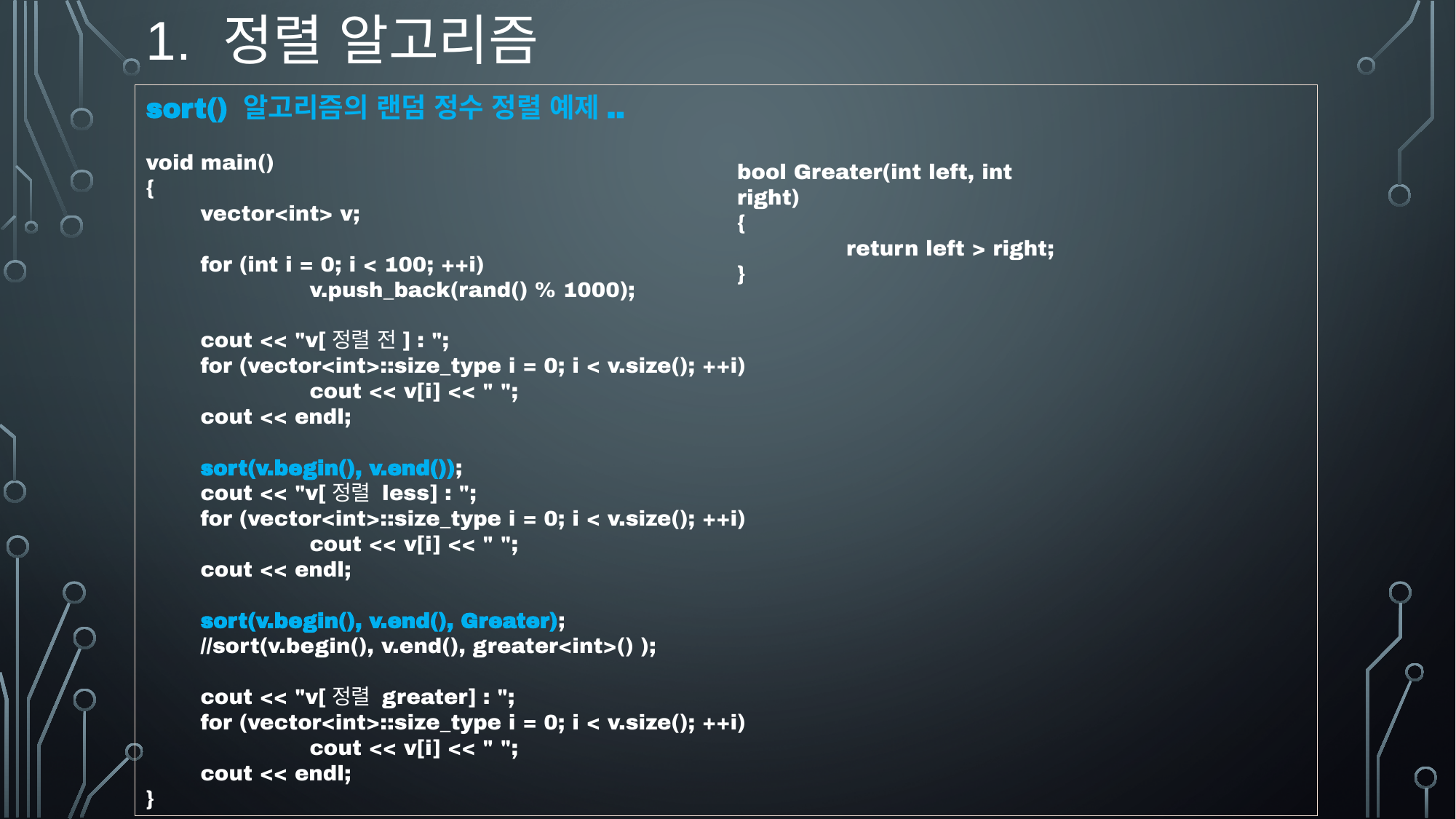

# 1. 정렬 알고리즘
sort() 알고리즘의 랜덤 정수 정렬 예제..

void main()
{
vector<int> v;

for (int i = 0; i < 100; ++i)
	v.push_back(rand() % 1000);

cout << "v[정렬 전] : ";
for (vector<int>::size_type i = 0; i < v.size(); ++i)
	cout << v[i] << " ";
cout << endl;

sort(v.begin(), v.end());
cout << "v[정렬 less] : ";
for (vector<int>::size_type i = 0; i < v.size(); ++i)
	cout << v[i] << " ";
cout << endl;

sort(v.begin(), v.end(), Greater);
//sort(v.begin(), v.end(), greater<int>() );

cout << "v[정렬 greater] : ";
for (vector<int>::size_type i = 0; i < v.size(); ++i)
	cout << v[i] << " ";
cout << endl;
}
bool Greater(int left, int right)
{
	return left > right;
}